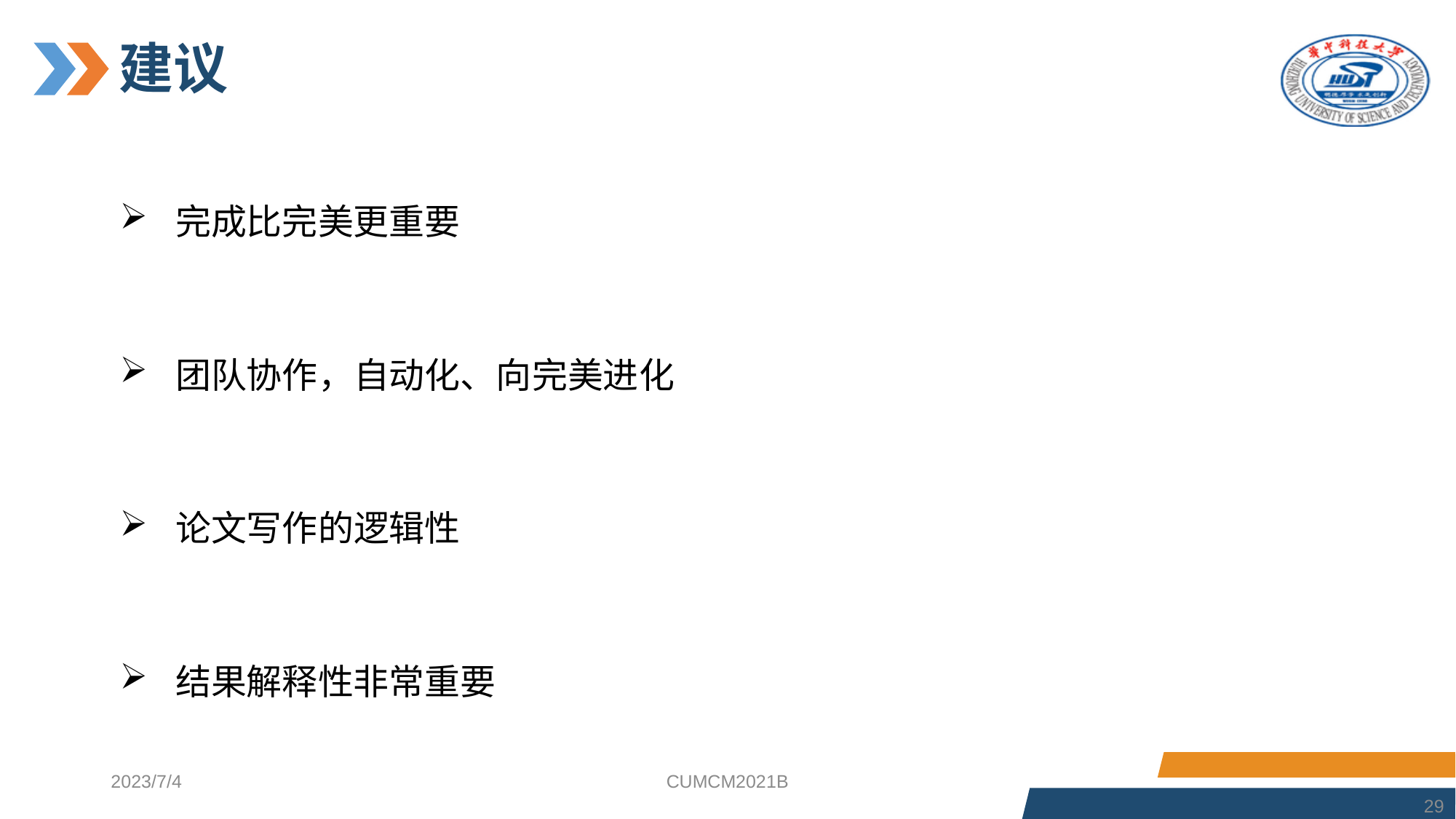

# 建议
完成比完美更重要

团队协作，自动化、向完美进化

论文写作的逻辑性

结果解释性非常重要

2023/7/4
CUMCM2021B
29